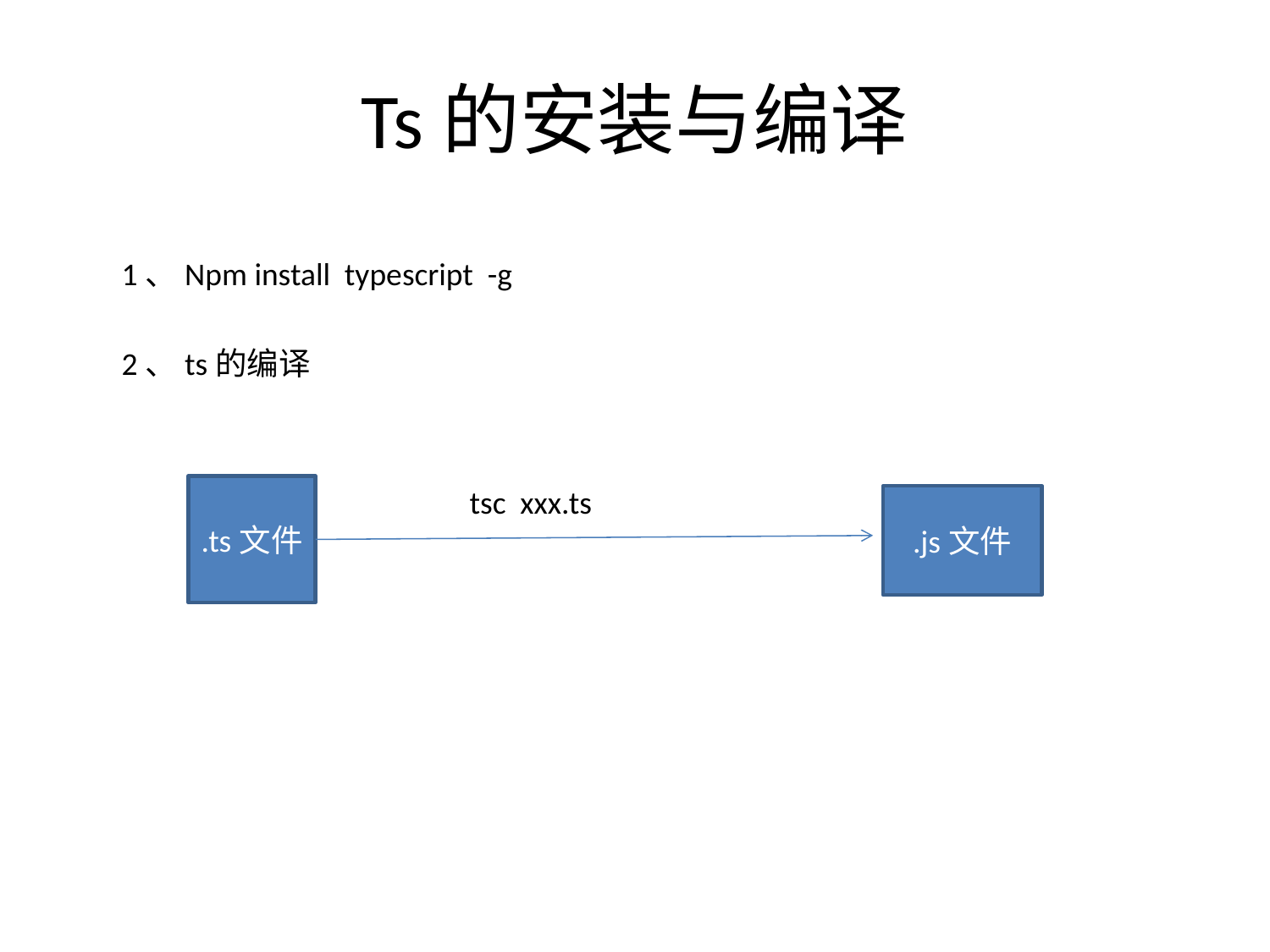

# Ts的安装与编译
1、Npm install  typescript  -g
2、ts的编译
.ts文件
tsc  xxx.ts
.js文件